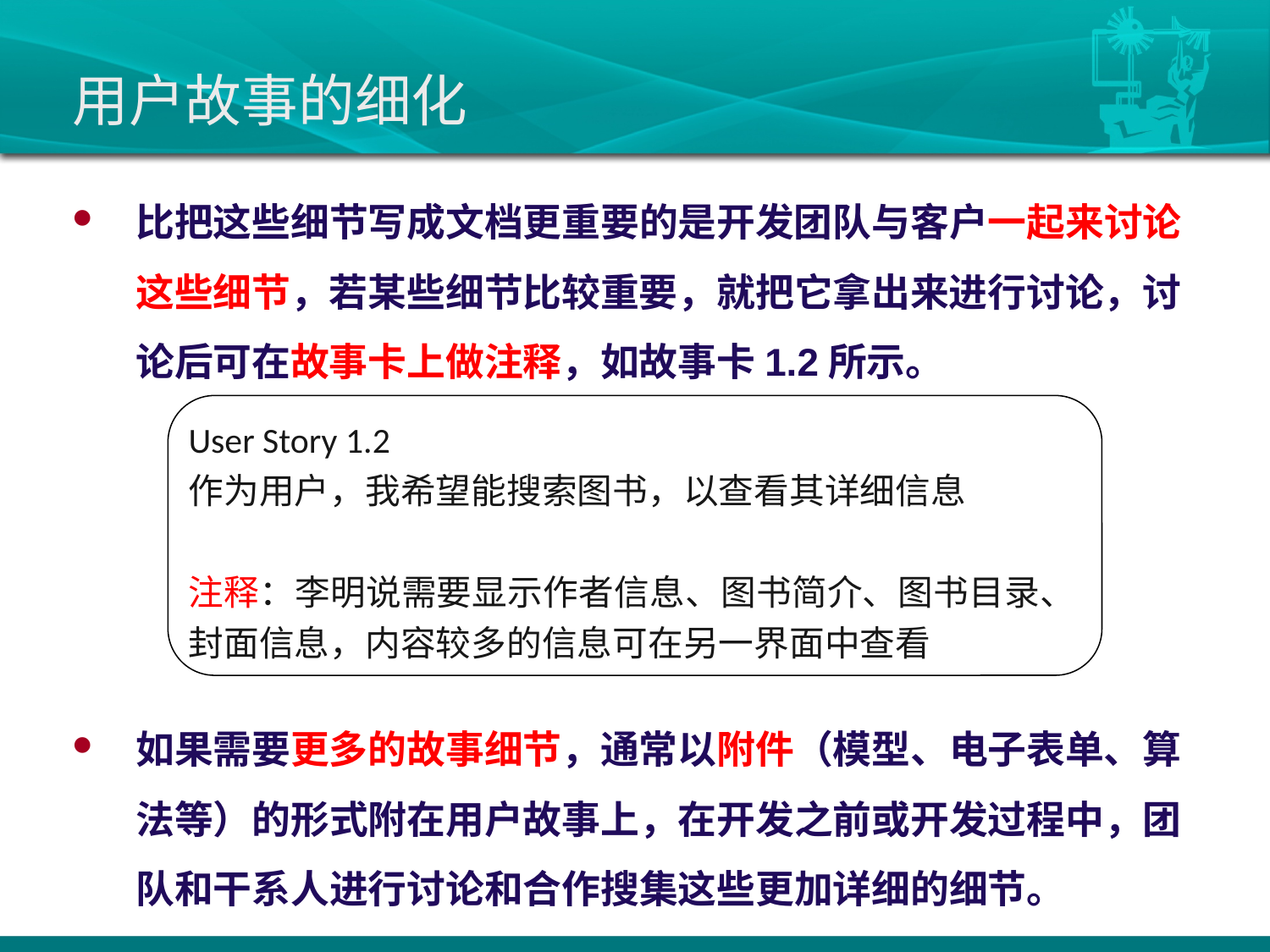

# 用户故事的细化
比把这些细节写成文档更重要的是开发团队与客户一起来讨论这些细节，若某些细节比较重要，就把它拿出来进行讨论，讨论后可在故事卡上做注释，如故事卡1.2所示。

如果需要更多的故事细节，通常以附件（模型、电子表单、算法等）的形式附在用户故事上，在开发之前或开发过程中，团队和干系人进行讨论和合作搜集这些更加详细的细节。

User Story 1.2
作为用户，我希望能搜索图书，以查看其详细信息

注释：李明说需要显示作者信息、图书简介、图书目录、封面信息，内容较多的信息可在另一界面中查看